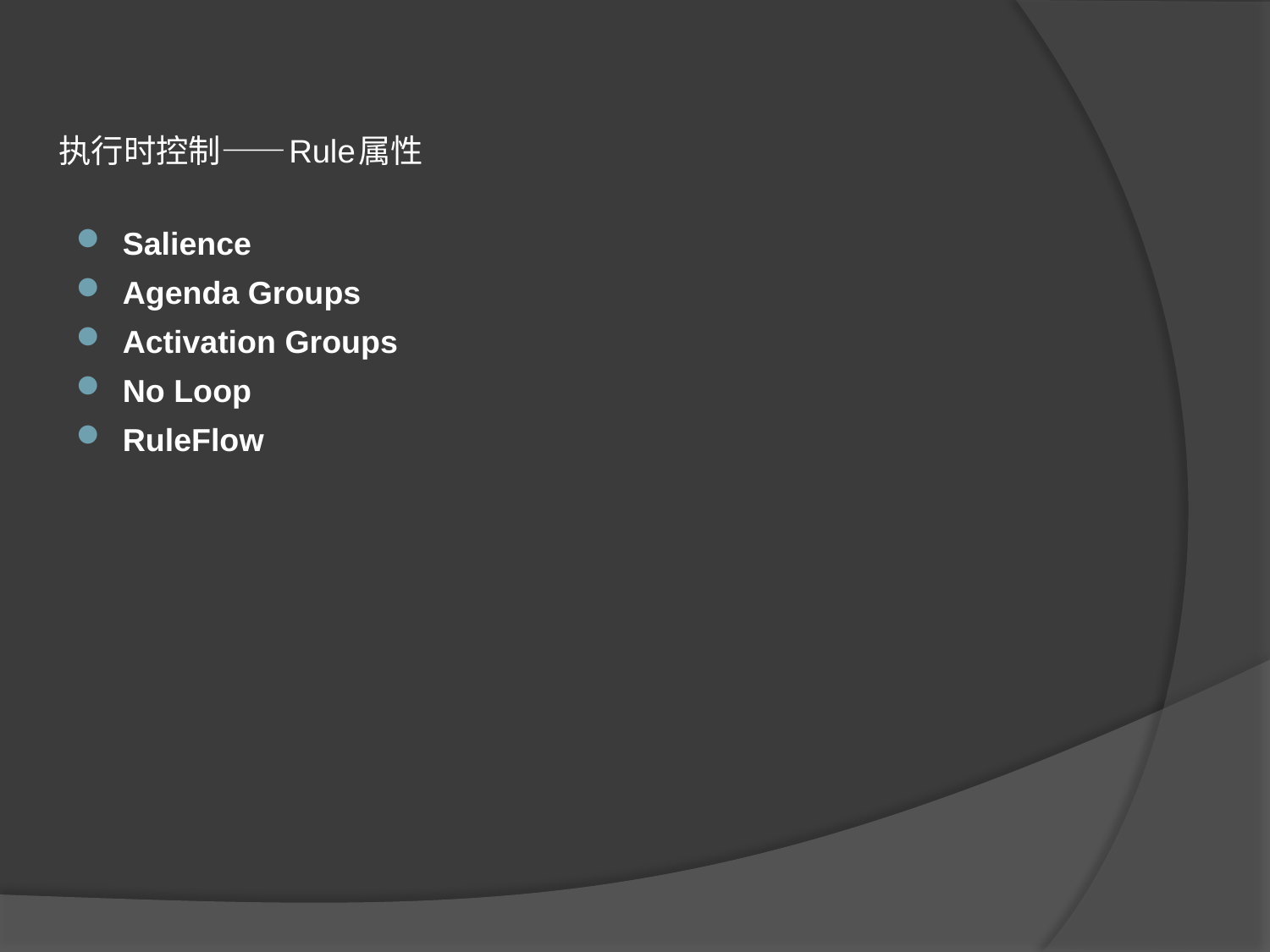

# 执行时控制——Rule属性
Salience
Agenda Groups
Activation Groups
No Loop
RuleFlow